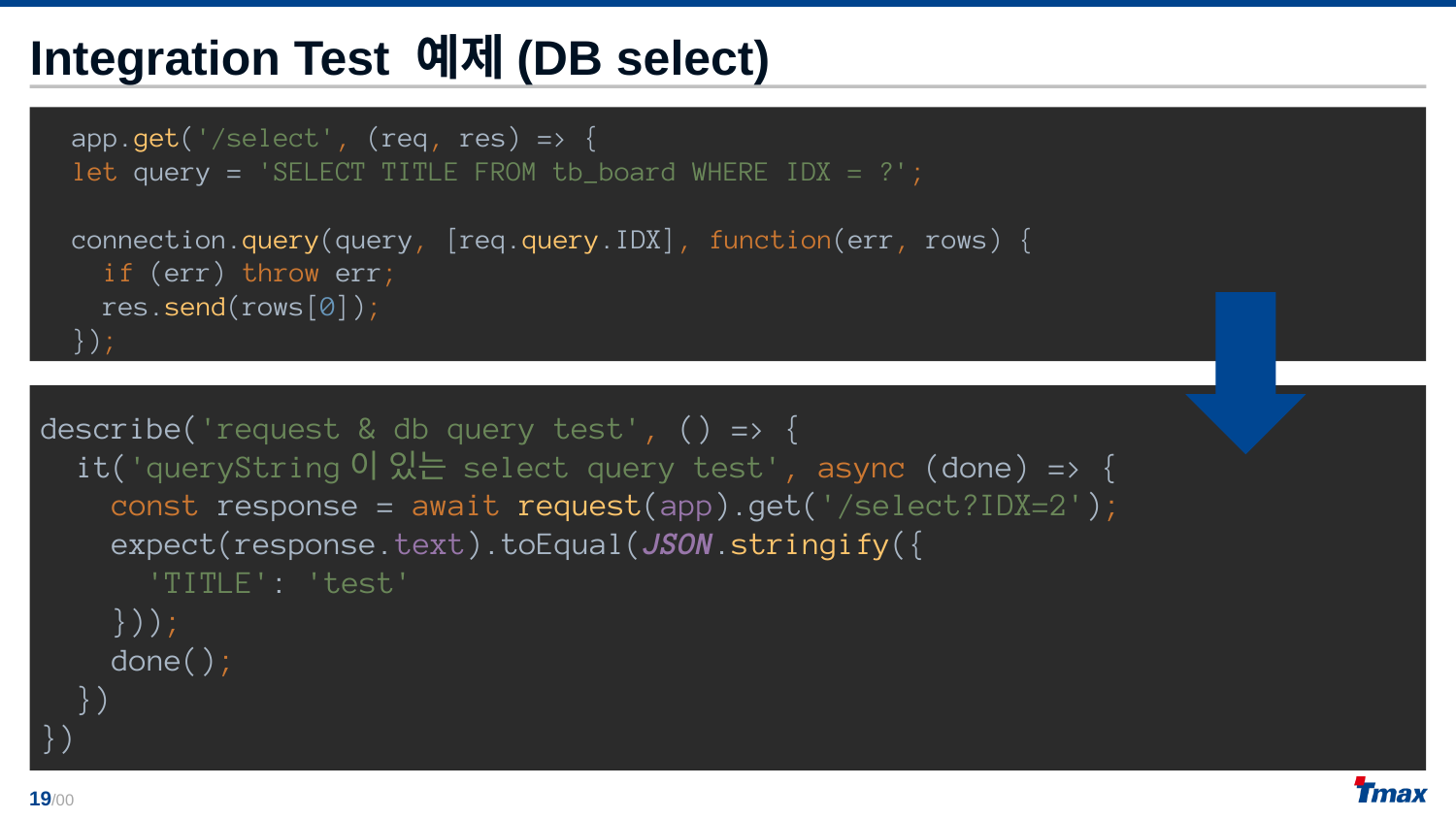

# Integration Test 예제(DB select)
  app.get('/select', (req, res) => {
  let query = 'SELECT TITLE FROM tb_board WHERE IDX = ?';
  connection.query(query, [req.query.IDX], function(err, rows) {
    if (err) throw err;
    res.send(rows[0]);
  });

describe('request & db query test', () => {
  it('queryString이 있는 select query test', async (done) => {
    const response = await request(app).get('/select?IDX=2');
    expect(response.text).toEqual(JSON.stringify({
      'TITLE': 'test'
    }));
    done();
  })
})